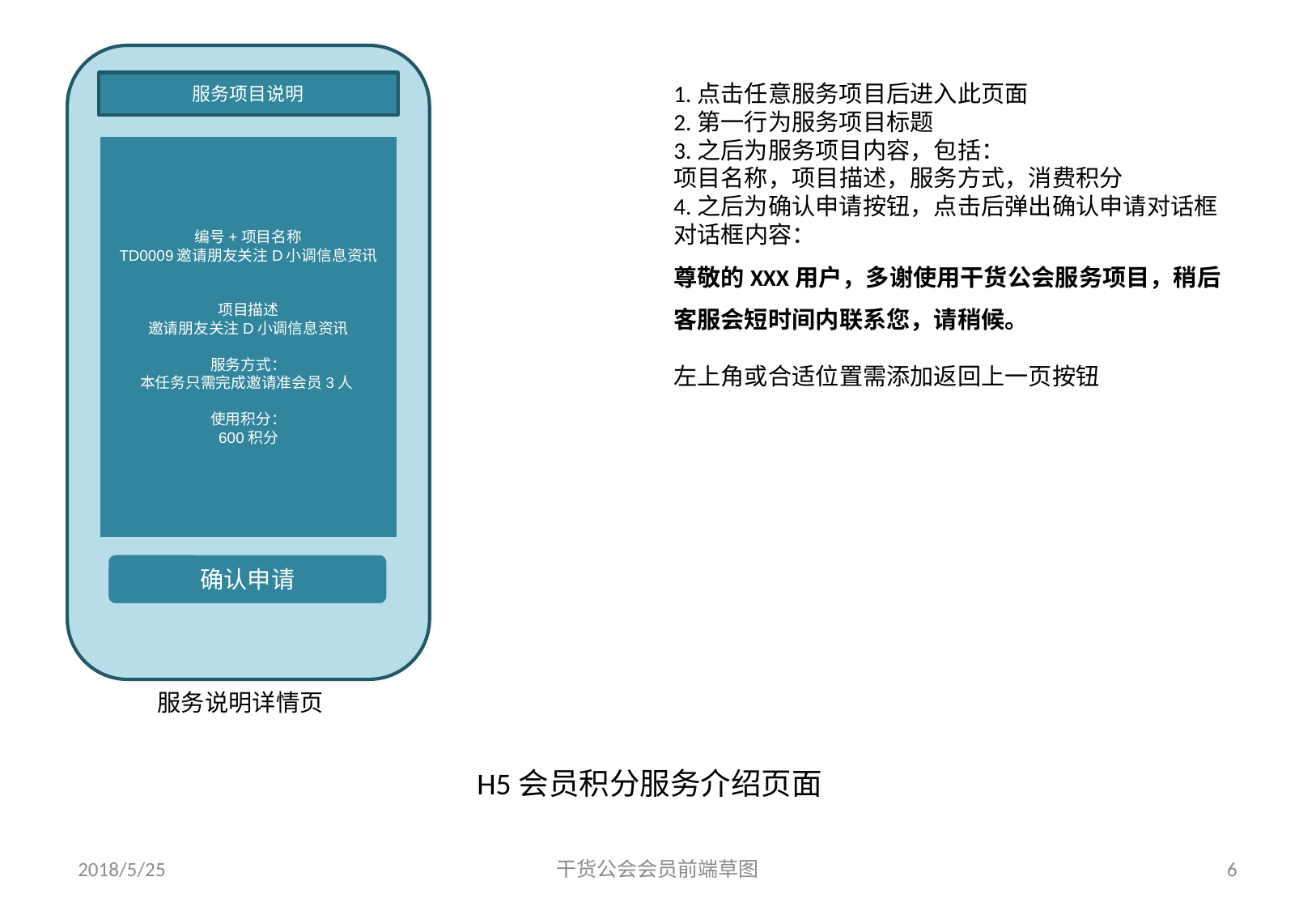

服务项目说明
编号+项目名称
TD0009邀请朋友关注D小调信息资讯

项目描述
邀请朋友关注D小调信息资讯

服务方式：
本任务只需完成邀请准会员3人

使用积分：
600积分
确认申请
服务说明详情页
1.点击任意服务项目后进入此页面
2.第一行为服务项目标题
3.之后为服务项目内容，包括：
项目名称，项目描述，服务方式，消费积分
4.之后为确认申请按钮，点击后弹出确认申请对话框
对话框内容：
尊敬的XXX用户，多谢使用干货公会服务项目，稍后客服会短时间内联系您，请稍候。

左上角或合适位置需添加返回上一页按钮
H5会员积分服务介绍页面
2018/5/25
干货公会会员前端草图
6